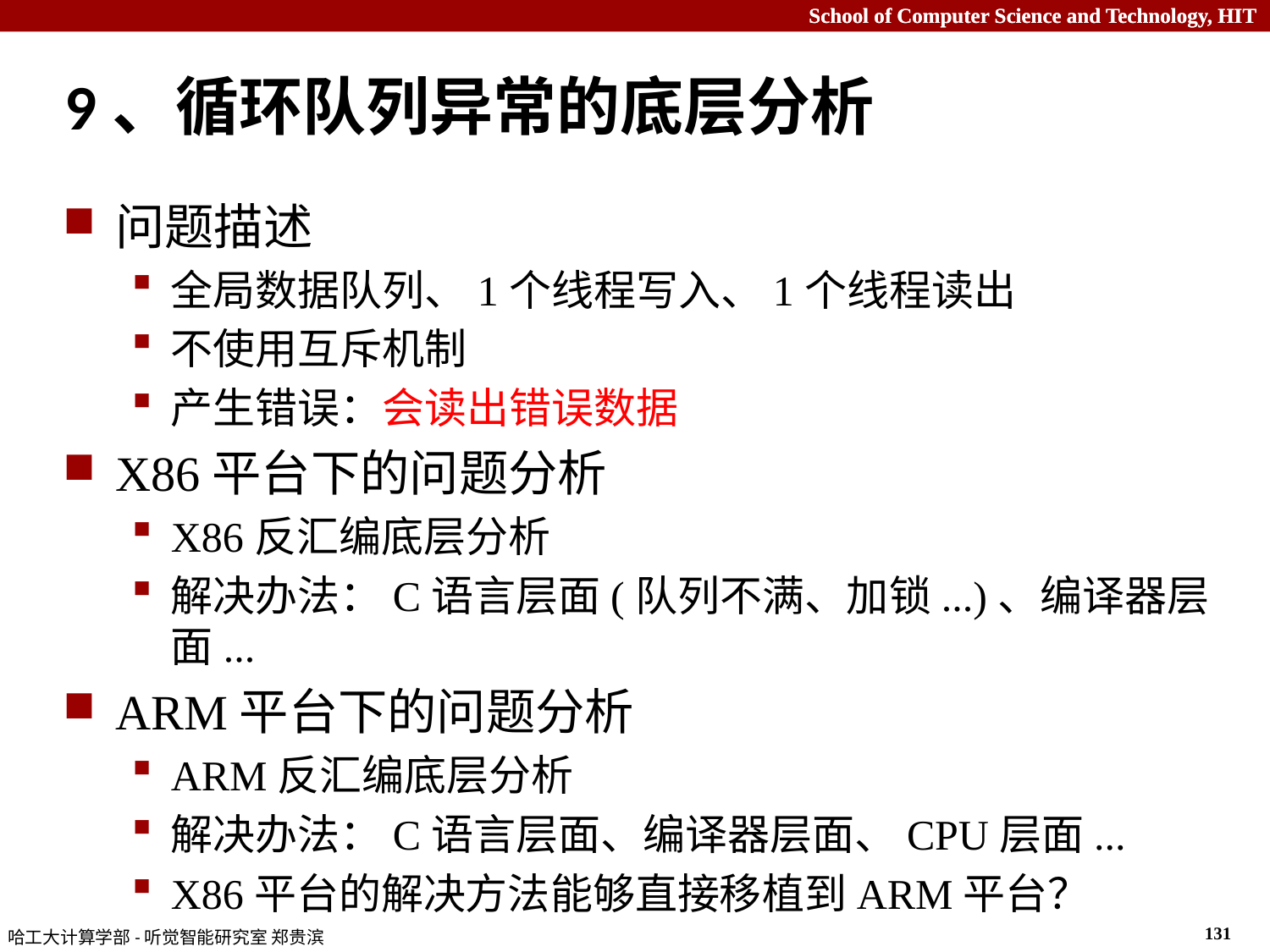

# 9、循环队列异常的底层分析
问题描述
全局数据队列、1个线程写入、1个线程读出
不使用互斥机制
产生错误：会读出错误数据
X86平台下的问题分析
X86反汇编底层分析
解决办法：C语言层面(队列不满、加锁...)、编译器层面...
ARM平台下的问题分析
ARM反汇编底层分析
解决办法：C语言层面、编译器层面、CPU层面...
X86平台的解决方法能够直接移植到ARM平台？